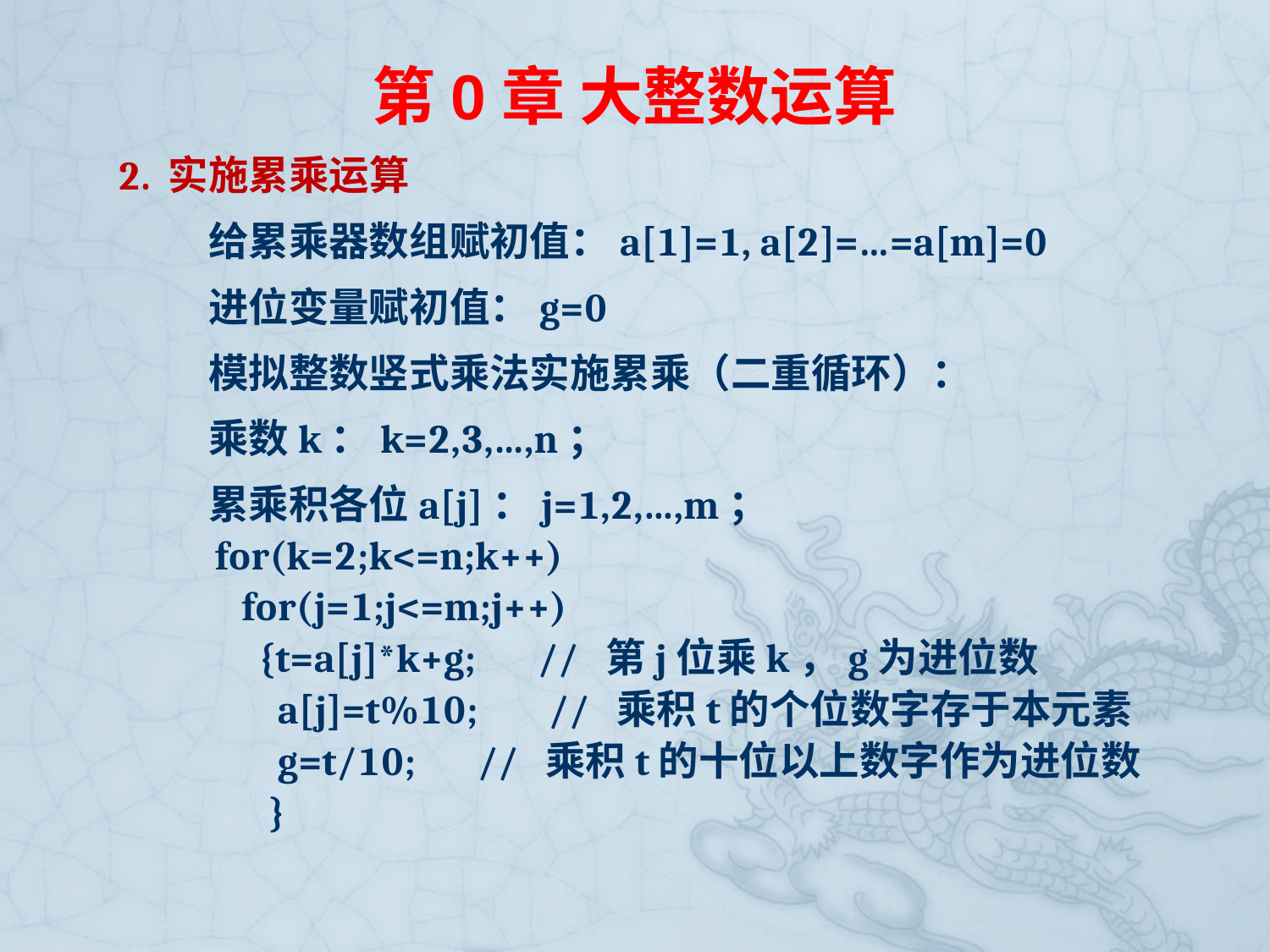

# 第0章 大整数运算
2. 实施累乘运算
         给累乘器数组赋初值：a[1]=1, a[2]=…=a[m]=0
         进位变量赋初值：g=0
         模拟整数竖式乘法实施累乘（二重循环）：
         乘数k：k=2,3,…,n；
         累乘积各位a[j]：j=1,2,…,m；
           for(k=2;k<=n;k++)
              for(j=1;j<=m;j++)
                {t=a[j]*k+g;       //  第j位乘k，g为进位数
                  a[j]=t%10;        //  乘积t的个位数字存于本元素
                  g=t/10;       //  乘积t的十位以上数字作为进位数
                 }